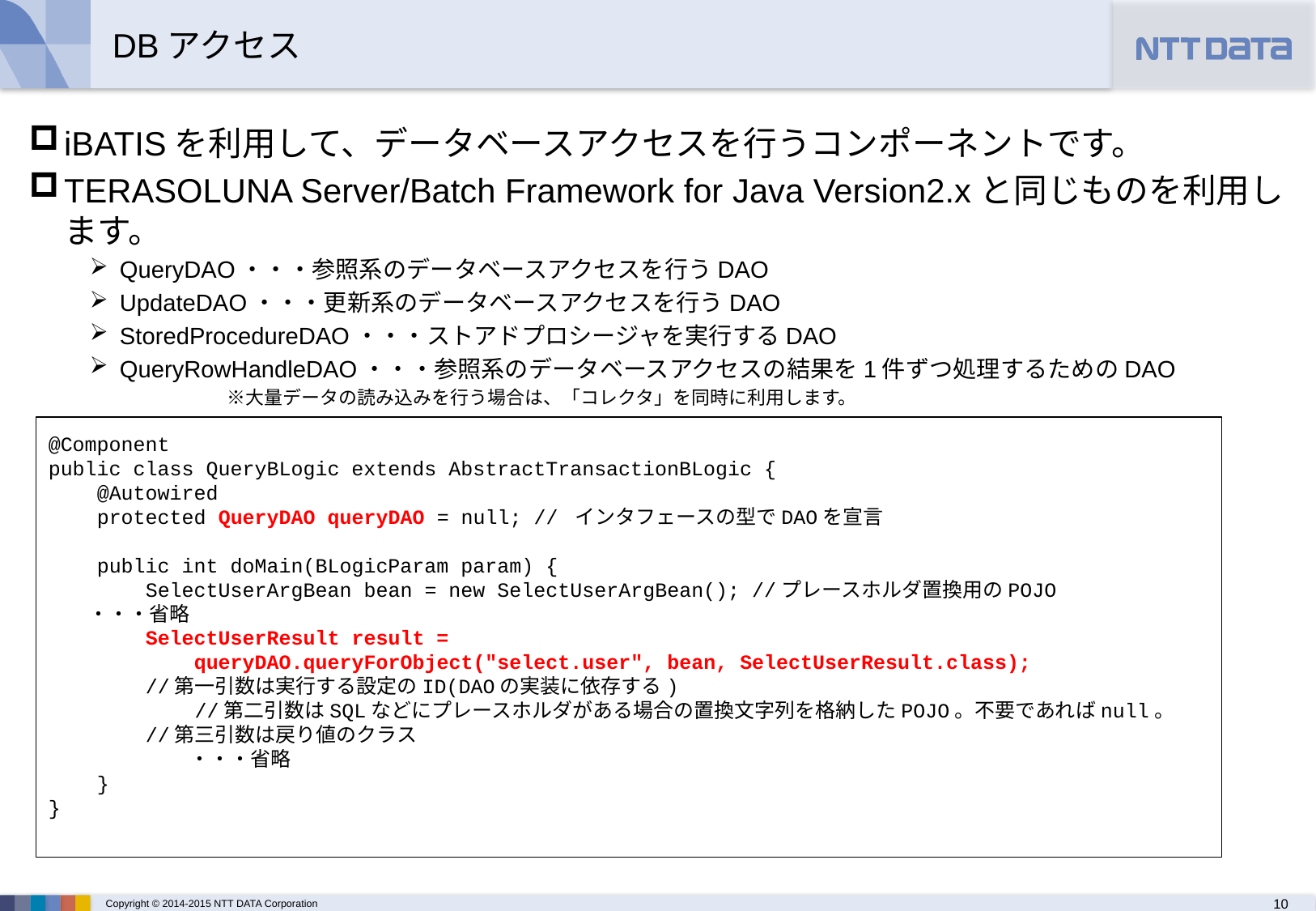

# DBアクセス
iBATISを利用して、データベースアクセスを行うコンポーネントです。
TERASOLUNA Server/Batch Framework for Java Version2.xと同じものを利用します。
QueryDAO・・・参照系のデータベースアクセスを行うDAO
UpdateDAO・・・更新系のデータベースアクセスを行うDAO
StoredProcedureDAO・・・ストアドプロシージャを実行するDAO
QueryRowHandleDAO・・・参照系のデータベースアクセスの結果を1件ずつ処理するためのDAO
		　　 ※大量データの読み込みを行う場合は、「コレクタ」を同時に利用します。

@Component
public class QueryBLogic extends AbstractTransactionBLogic {
    @Autowired
    protected QueryDAO queryDAO = null; // インタフェースの型でDAOを宣言

    public int doMain(BLogicParam param) {
        SelectUserArgBean bean = new SelectUserArgBean(); //プレースホルダ置換用のPOJO
        ・・・省略
        SelectUserResult result =
            queryDAO.queryForObject("select.user", bean, SelectUserResult.class);
        //第一引数は実行する設定のID(DAOの実装に依存する)
　　　　　　　//第二引数はSQLなどにプレースホルダがある場合の置換文字列を格納したPOJO。不要であればnull。
        //第三引数は戻り値のクラス
　　　　　　　・・・省略
    }
}